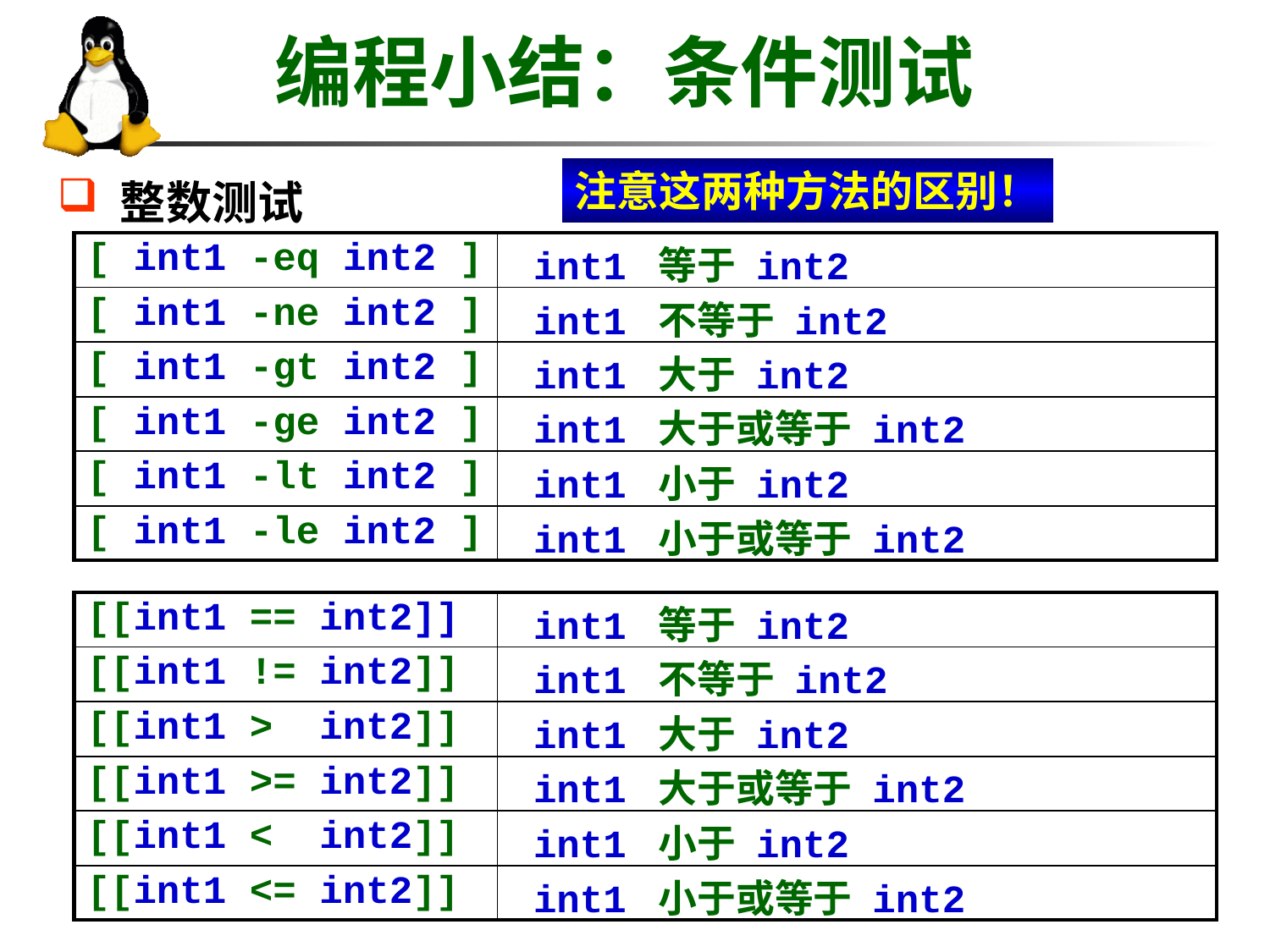

# 编程小结：条件测试
 整数测试
注意这两种方法的区别！
| [ int1 -eq int2 ] | int1 等于 int2 |
| --- | --- |
| [ int1 -ne int2 ] | int1 不等于 int2 |
| [ int1 -gt int2 ] | int1 大于 int2 |
| [ int1 -ge int2 ] | int1 大于或等于 int2 |
| [ int1 -lt int2 ] | int1 小于 int2 |
| [ int1 -le int2 ] | int1 小于或等于 int2 |
| [[int1 == int2]] | int1 等于 int2 |
| --- | --- |
| [[int1 != int2]] | int1 不等于 int2 |
| [[int1 > int2]] | int1 大于 int2 |
| [[int1 >= int2]] | int1 大于或等于 int2 |
| [[int1 < int2]] | int1 小于 int2 |
| [[int1 <= int2]] | int1 小于或等于 int2 |